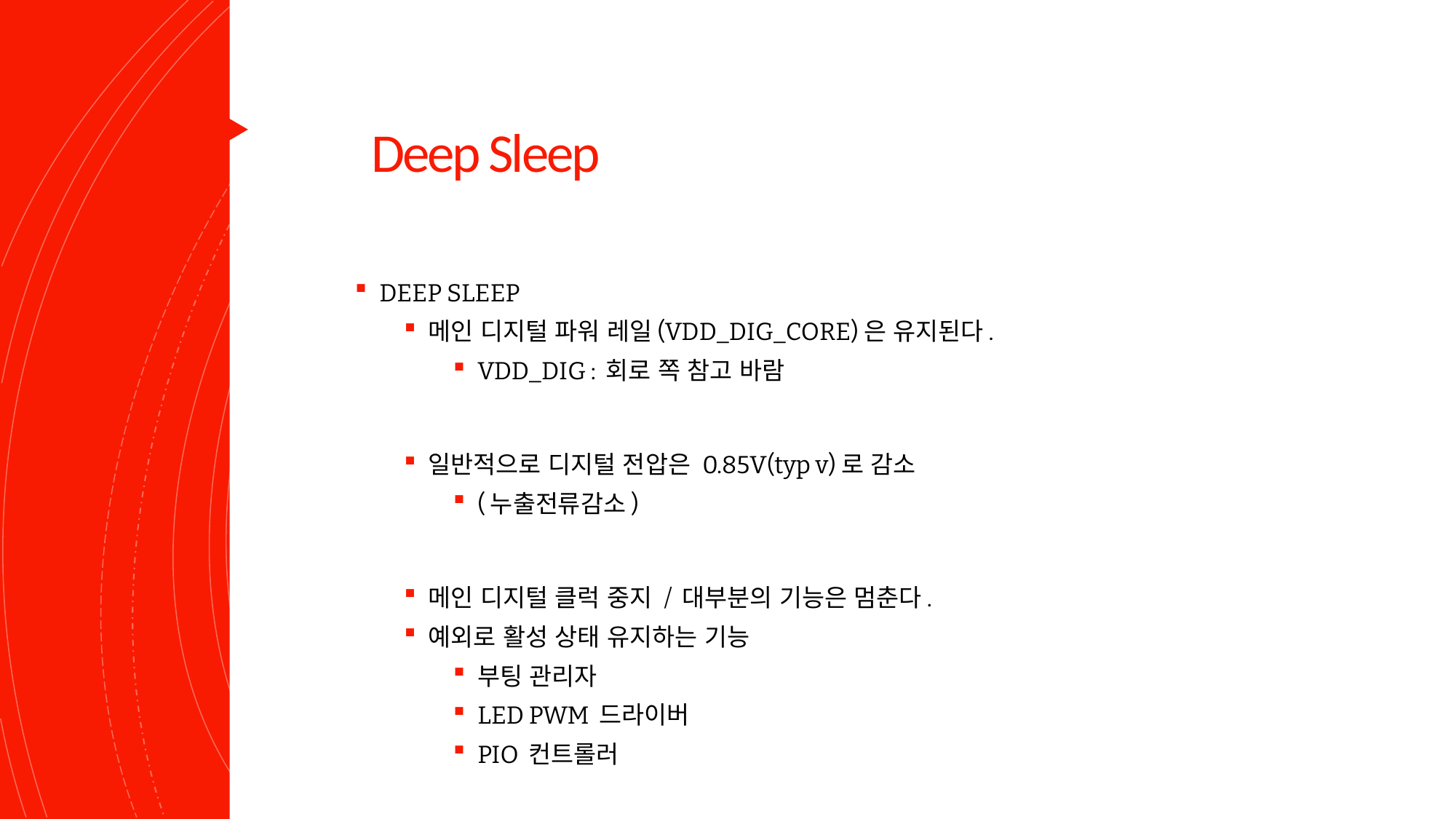

# Deep Sleep

DEEP SLEEP
메인 디지털 파워 레일(VDD_DIG_CORE)은 유지된다.
VDD_DIG : 회로 쪽 참고 바람

일반적으로 디지털 전압은 0.85V(typ v)로 감소
(누출전류감소)

메인 디지털 클럭 중지 / 대부분의 기능은 멈춘다.
예외로 활성 상태 유지하는 기능
부팅 관리자
LED PWM 드라이버
PIO 컨트롤러